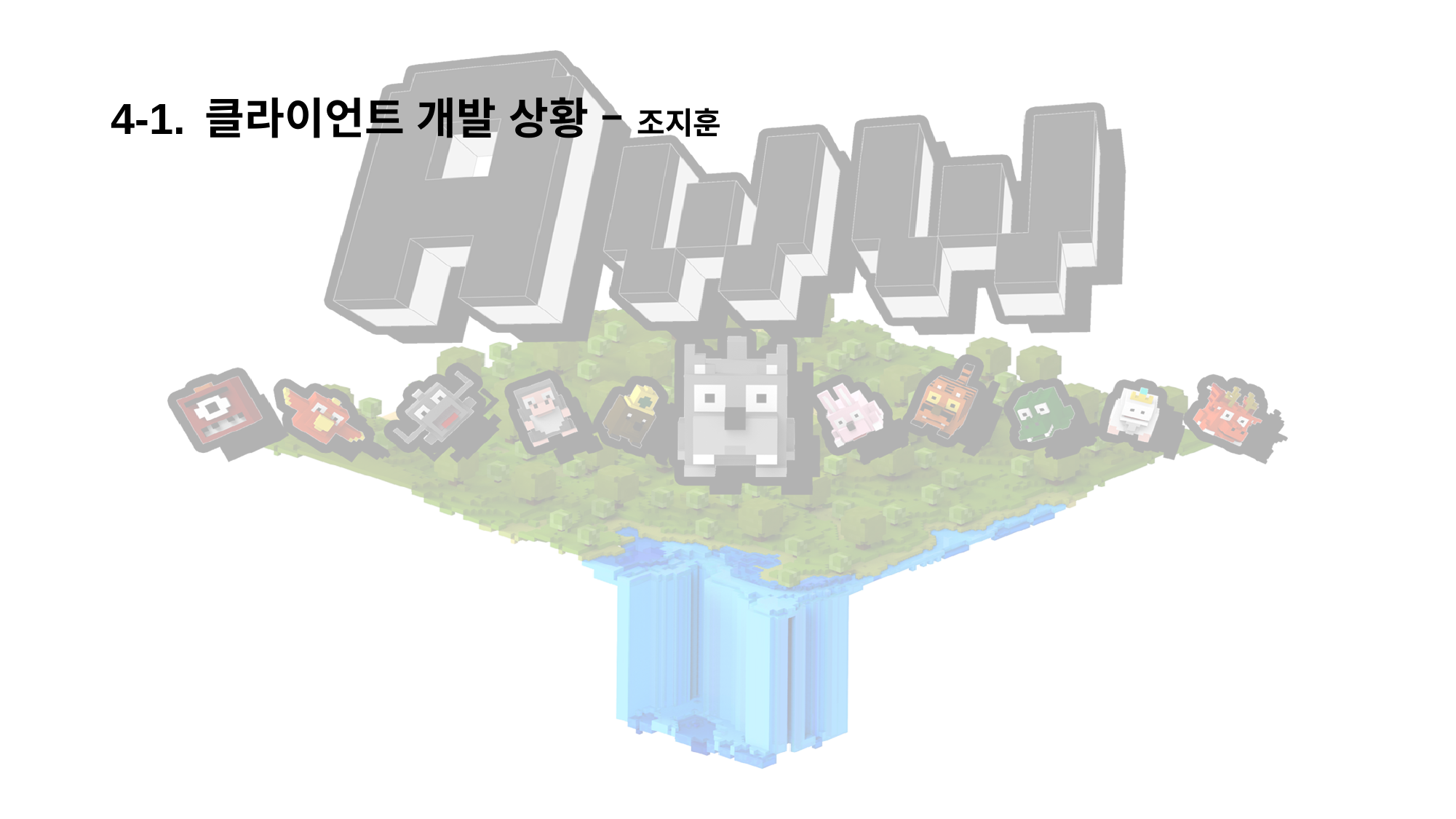

# 4-1. 클라이언트 개발 상황 – 조지훈